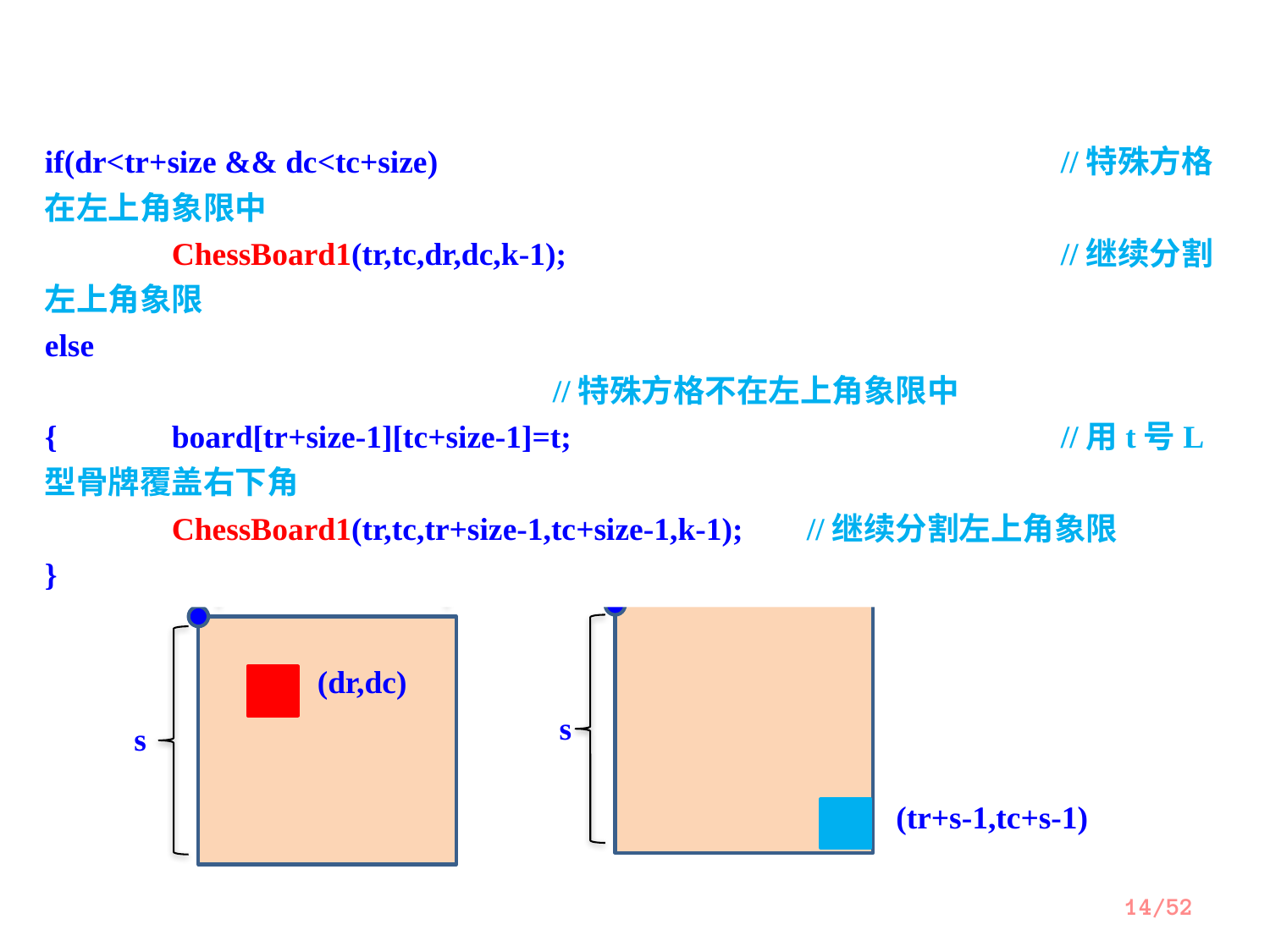

if(dr<tr+size && dc<tc+size) 					//特殊方格在左上角象限中
     	ChessBoard1(tr,tc,dr,dc,k-1); 				//继续分割左上角象限
else													//特殊方格不在左上角象限中
{    	board[tr+size-1][tc+size-1]=t; 				//用t号L型骨牌覆盖右下角
     	ChessBoard1(tr,tc,tr+size-1,tc+size-1,k-1);	//继续分割左上角象限
}
s

(tr,tc)

s
(tr+s-1,tc+s-1)

s
(tr,tc)

(dr,dc)

s
14/52